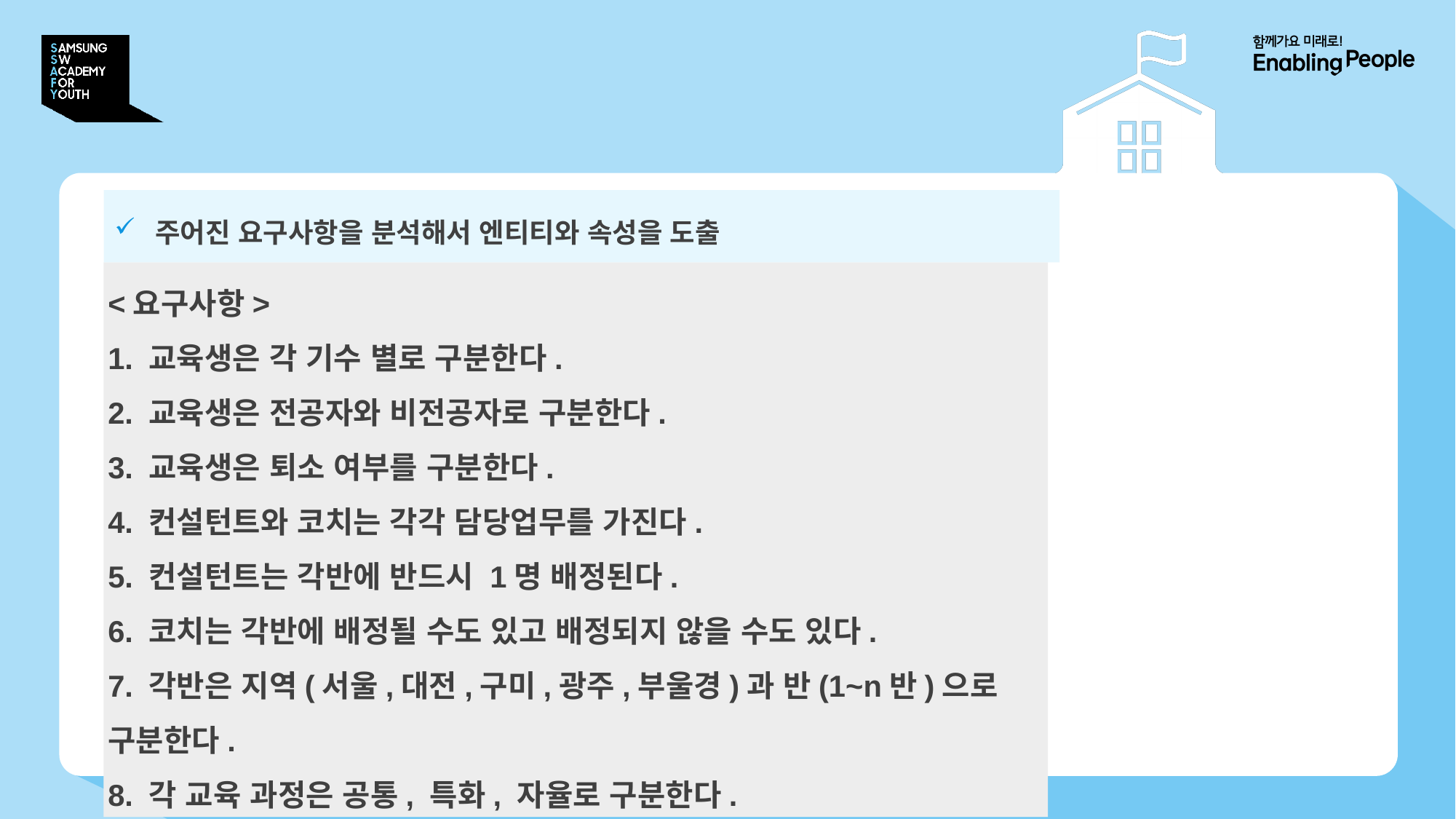

# 2. 요구사항 분석
주어진 요구사항을 분석해서 엔티티와 속성을 도출
<요구사항>
1. 교육생은 각 기수 별로 구분한다.
2. 교육생은 전공자와 비전공자로 구분한다.
3. 교육생은 퇴소 여부를 구분한다.
4. 컨설턴트와 코치는 각각 담당업무를 가진다.
5. 컨설턴트는 각반에 반드시 1명 배정된다.
6. 코치는 각반에 배정될 수도 있고 배정되지 않을 수도 있다.
7. 각반은 지역(서울,대전,구미,광주,부울경)과 반(1~n반)으로 구분한다.
8. 각 교육 과정은 공통, 특화, 자율로 구분한다.